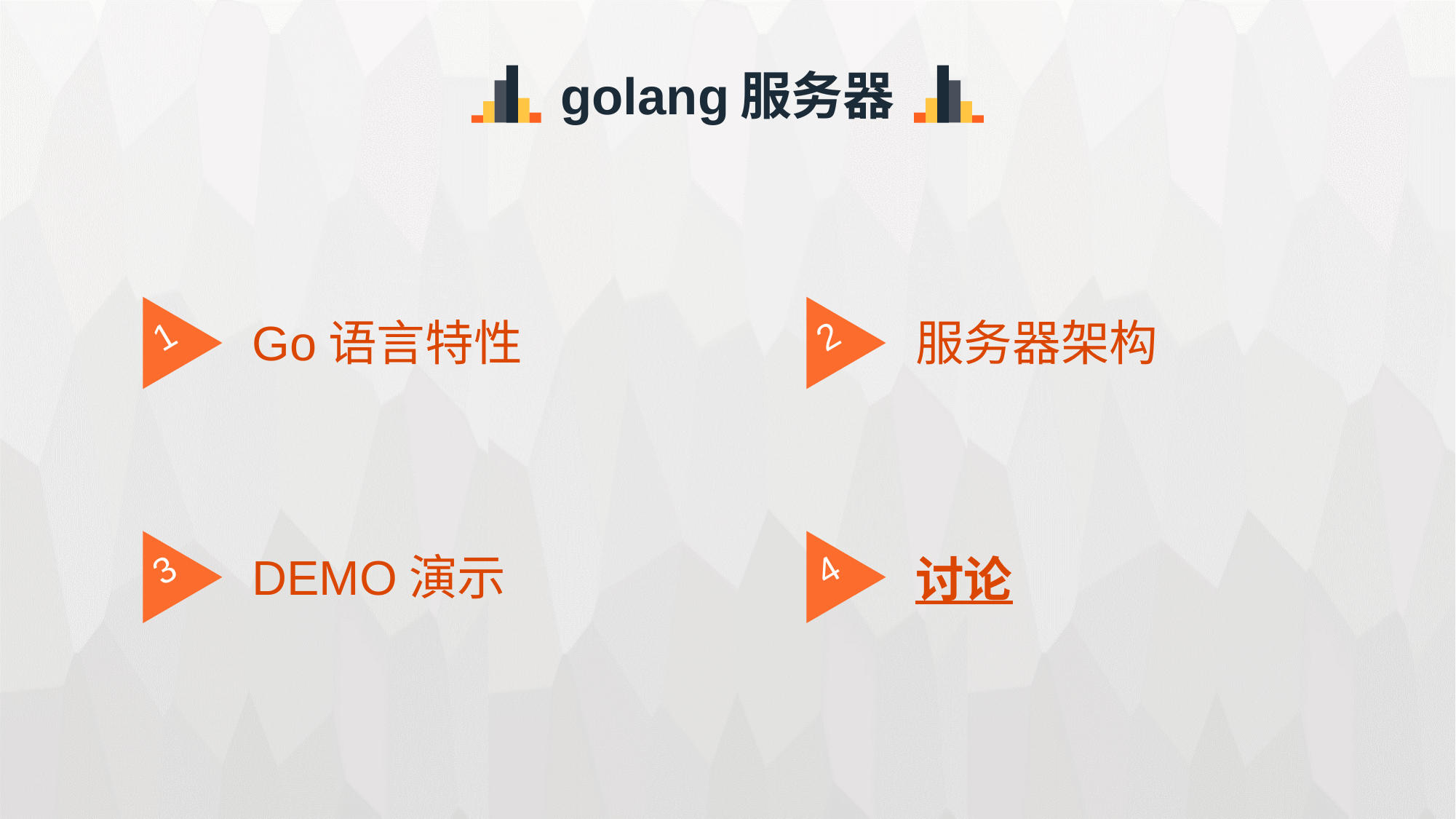

golang服务器

1
Go语言特性
2
服务器架构
4
讨论
3
DEMO演示